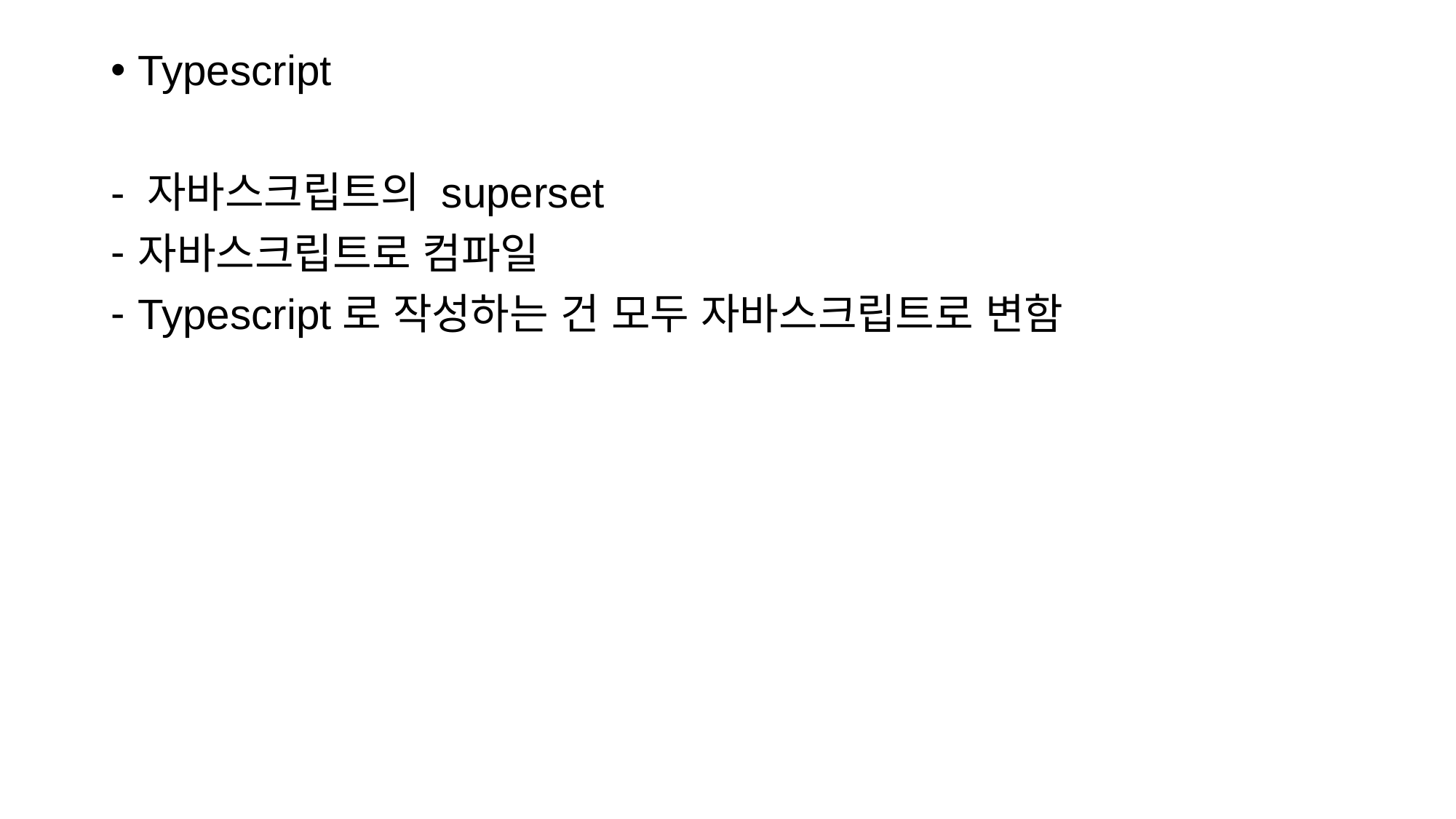

Typescript

- 자바스크립트의 superset
자바스크립트로 컴파일
Typescript로 작성하는 건 모두 자바스크립트로 변함